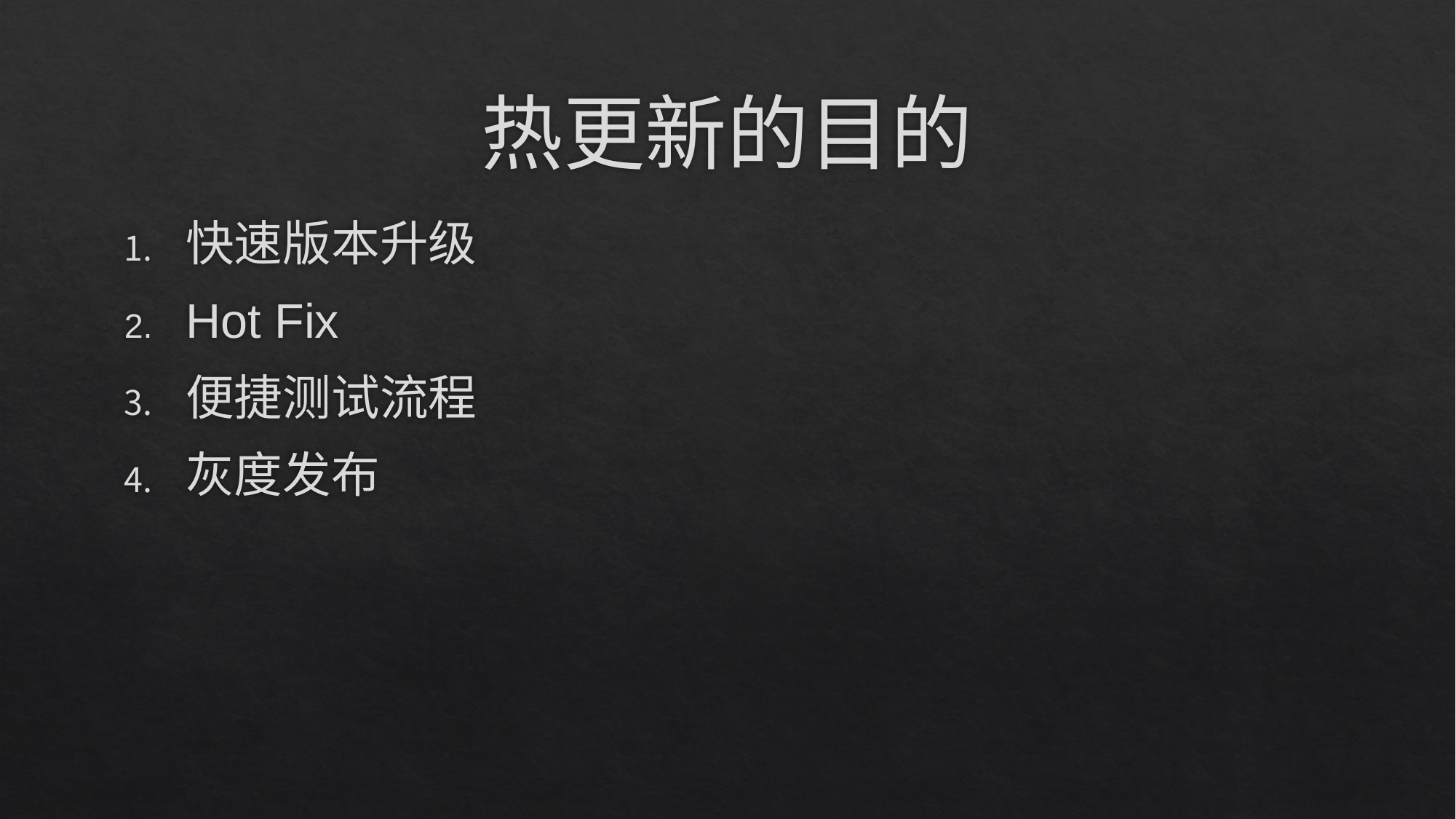

# 热更新的目的
快速版本升级
Hot Fix
便捷测试流程
灰度发布